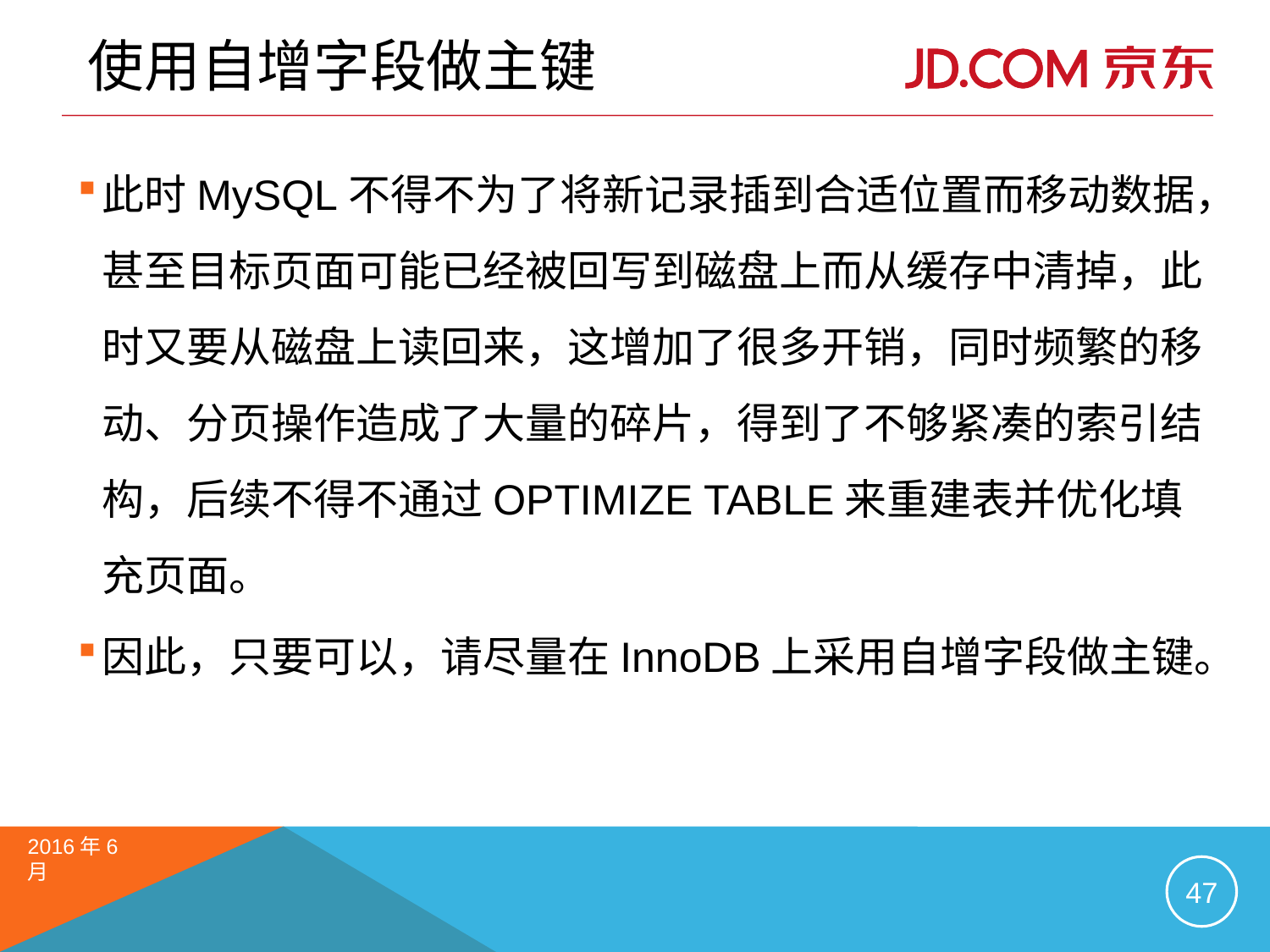

# 使用自增字段做主键
此时MySQL不得不为了将新记录插到合适位置而移动数据，甚至目标页面可能已经被回写到磁盘上而从缓存中清掉，此时又要从磁盘上读回来，这增加了很多开销，同时频繁的移动、分页操作造成了大量的碎片，得到了不够紧凑的索引结构，后续不得不通过OPTIMIZE TABLE来重建表并优化填充页面。
因此，只要可以，请尽量在InnoDB上采用自增字段做主键。
2016年6月
47